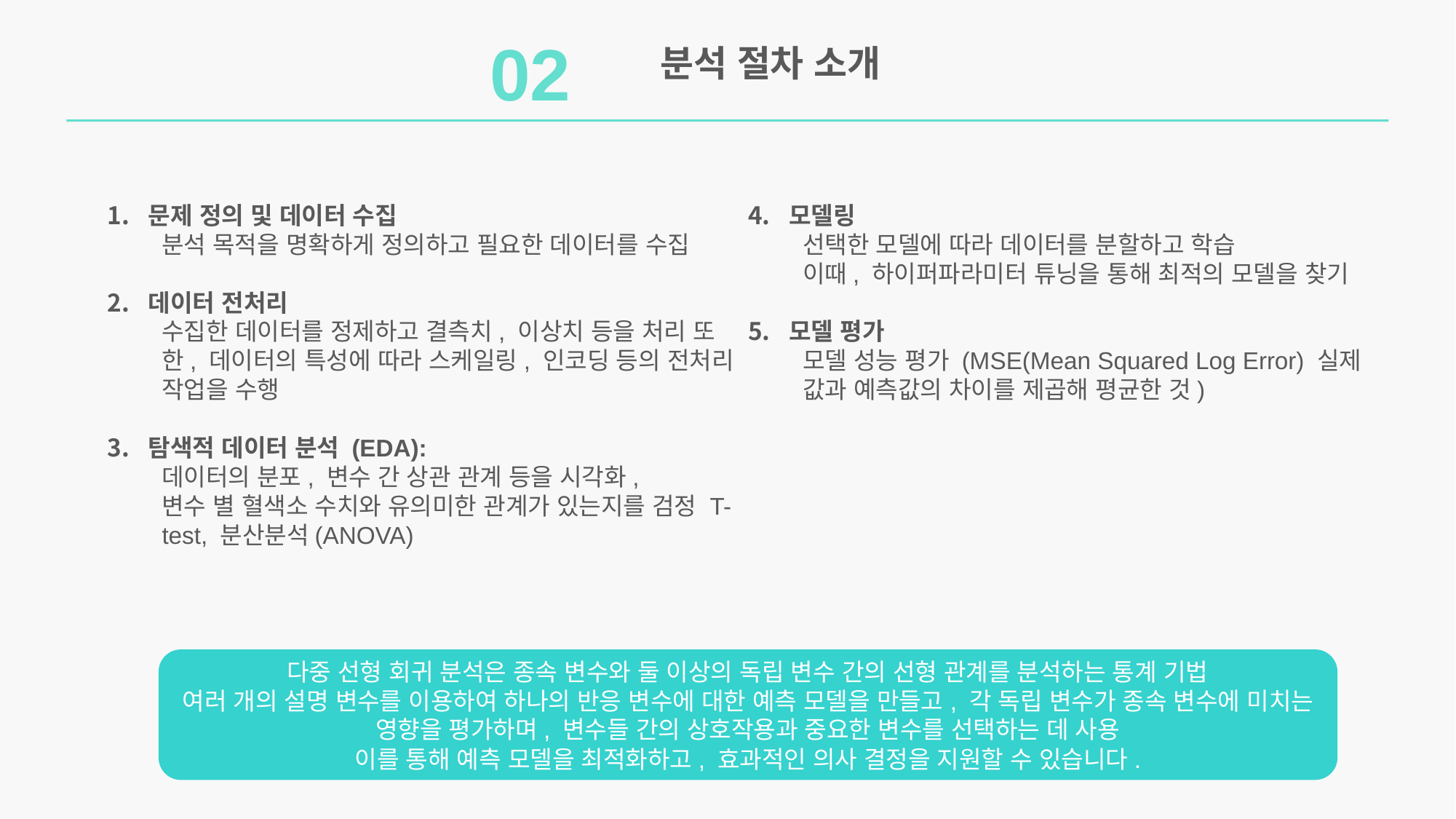

02
분석 절차 소개

문제 정의 및 데이터 수집
분석 목적을 명확하게 정의하고 필요한 데이터를 수집

데이터 전처리
수집한 데이터를 정제하고 결측치, 이상치 등을 처리 또한, 데이터의 특성에 따라 스케일링, 인코딩 등의 전처리 작업을 수행

탐색적 데이터 분석 (EDA):
데이터의 분포, 변수 간 상관 관계 등을 시각화,
변수 별 혈색소 수치와 유의미한 관계가 있는지를 검정 T-test, 분산분석(ANOVA)
모델링
선택한 모델에 따라 데이터를 분할하고 학습
이때, 하이퍼파라미터 튜닝을 통해 최적의 모델을 찾기

모델 평가
모델 성능 평가 (MSE(Mean Squared Log Error) 실제 값과 예측값의 차이를 제곱해 평균한 것)
다중 선형 회귀 분석은 종속 변수와 둘 이상의 독립 변수 간의 선형 관계를 분석하는 통계 기법
여러 개의 설명 변수를 이용하여 하나의 반응 변수에 대한 예측 모델을 만들고, 각 독립 변수가 종속 변수에 미치는 영향을 평가하며, 변수들 간의 상호작용과 중요한 변수를 선택하는 데 사용
이를 통해 예측 모델을 최적화하고, 효과적인 의사 결정을 지원할 수 있습니다.